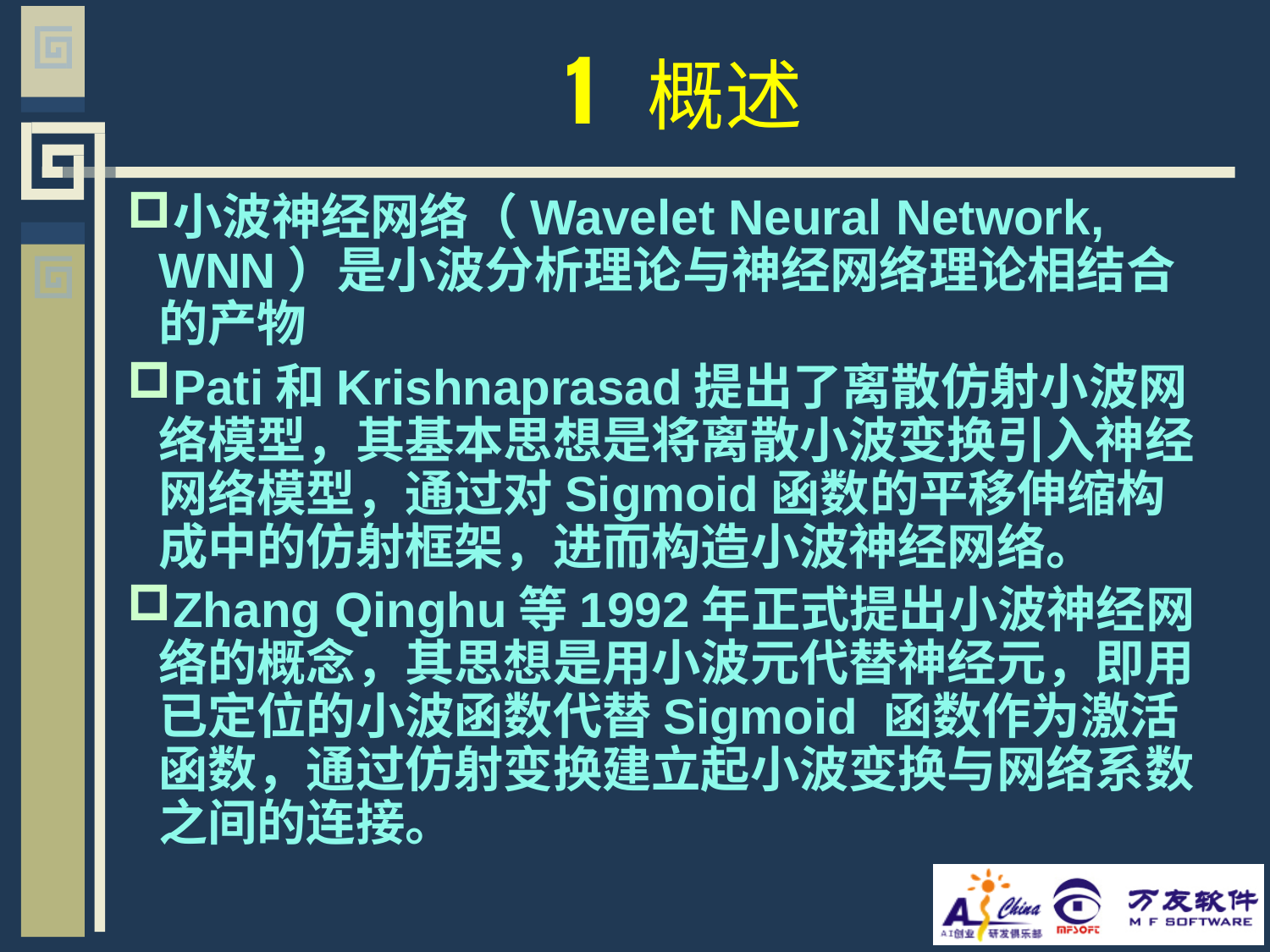

# 1  概述
小波神经网络（Wavelet Neural Network, WNN）是小波分析理论与神经网络理论相结合的产物
Pati和Krishnaprasad提出了离散仿射小波网络模型，其基本思想是将离散小波变换引入神经网络模型，通过对Sigmoid函数的平移伸缩构成中的仿射框架，进而构造小波神经网络。
Zhang Qinghu等1992年正式提出小波神经网络的概念，其思想是用小波元代替神经元，即用已定位的小波函数代替Sigmoid 函数作为激活函数，通过仿射变换建立起小波变换与网络系数之间的连接。